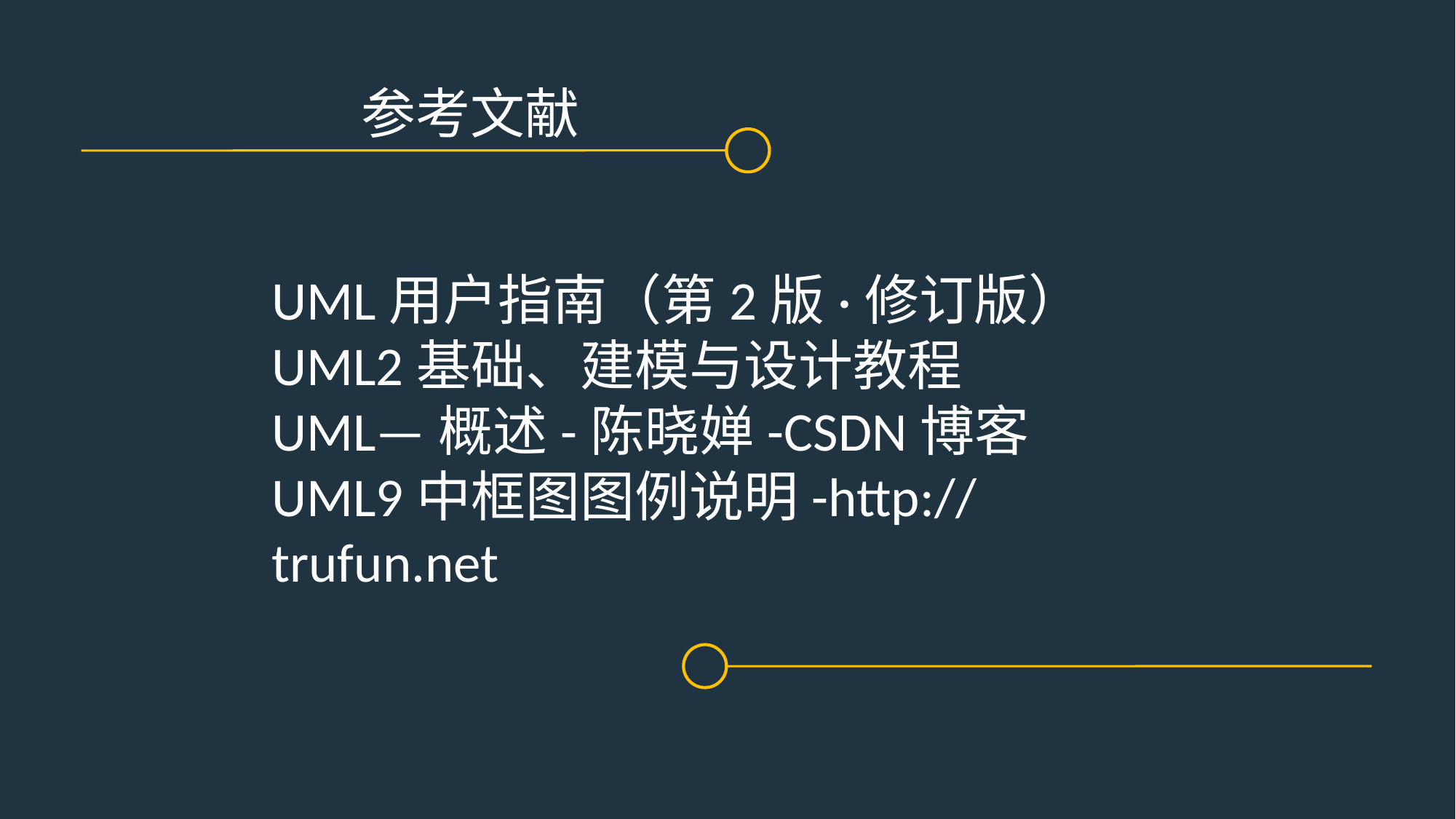

参考文献

UML用户指南（第2版·修订版）
UML2基础、建模与设计教程
UML—概述-陈晓婵-CSDN博客
UML9中框图图例说明-http://trufun.net